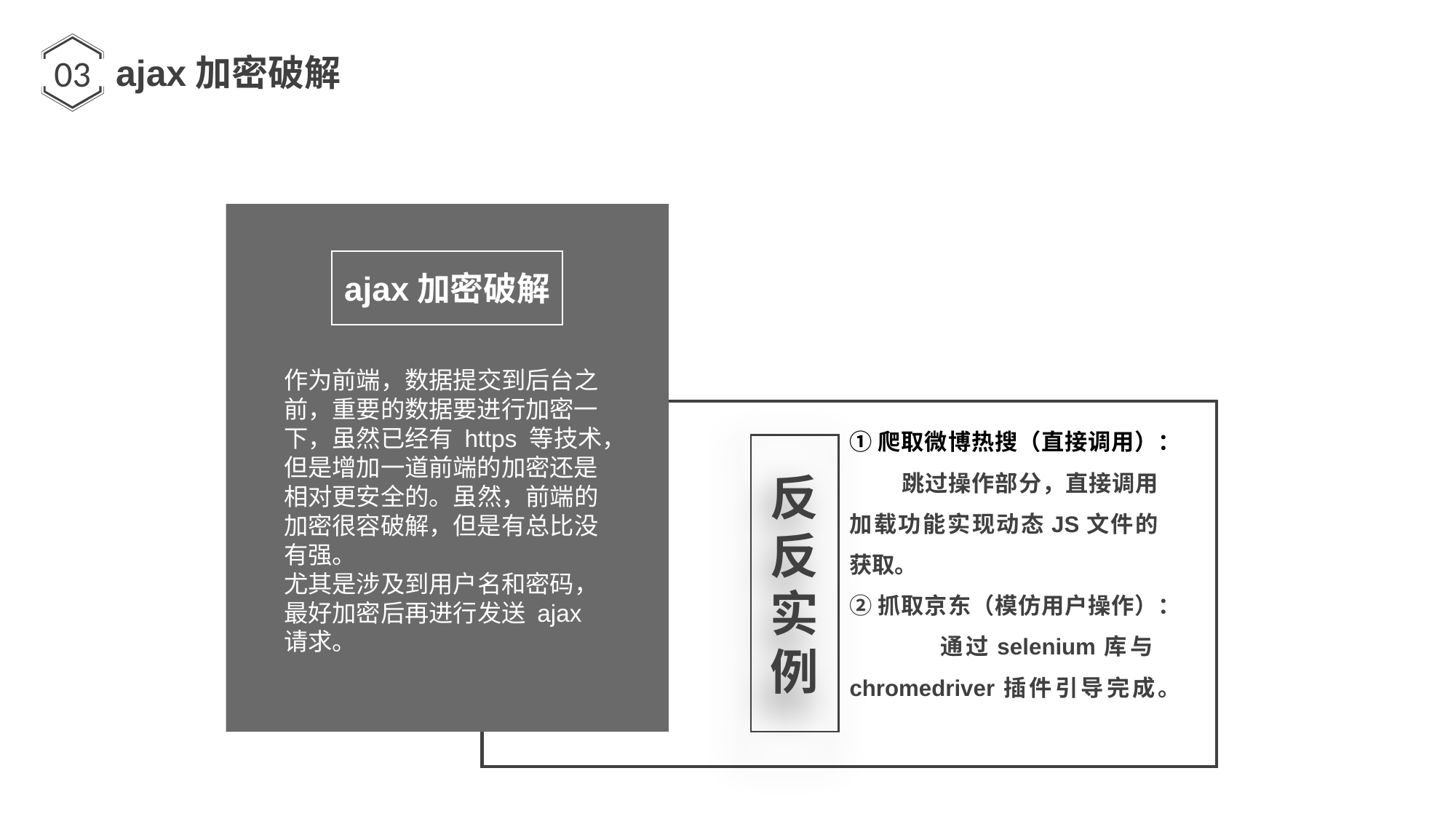

03
ajax加密破解

作为前端，数据提交到后台之前，重要的数据要进行加密一下，虽然已经有 https 等技术，但是增加一道前端的加密还是相对更安全的。虽然，前端的加密很容破解，但是有总比没有强。
尤其是涉及到用户名和密码，最好加密后再进行发送 ajax 请求。
ajax加密破解

①爬取微博热搜（直接调用）：
        跳过操作部分，直接调用加载功能实现动态JS文件的获取。
②抓取京东（模仿用户操作）：
          通过selenium库与chromedriver插件引导完成。
反反实例